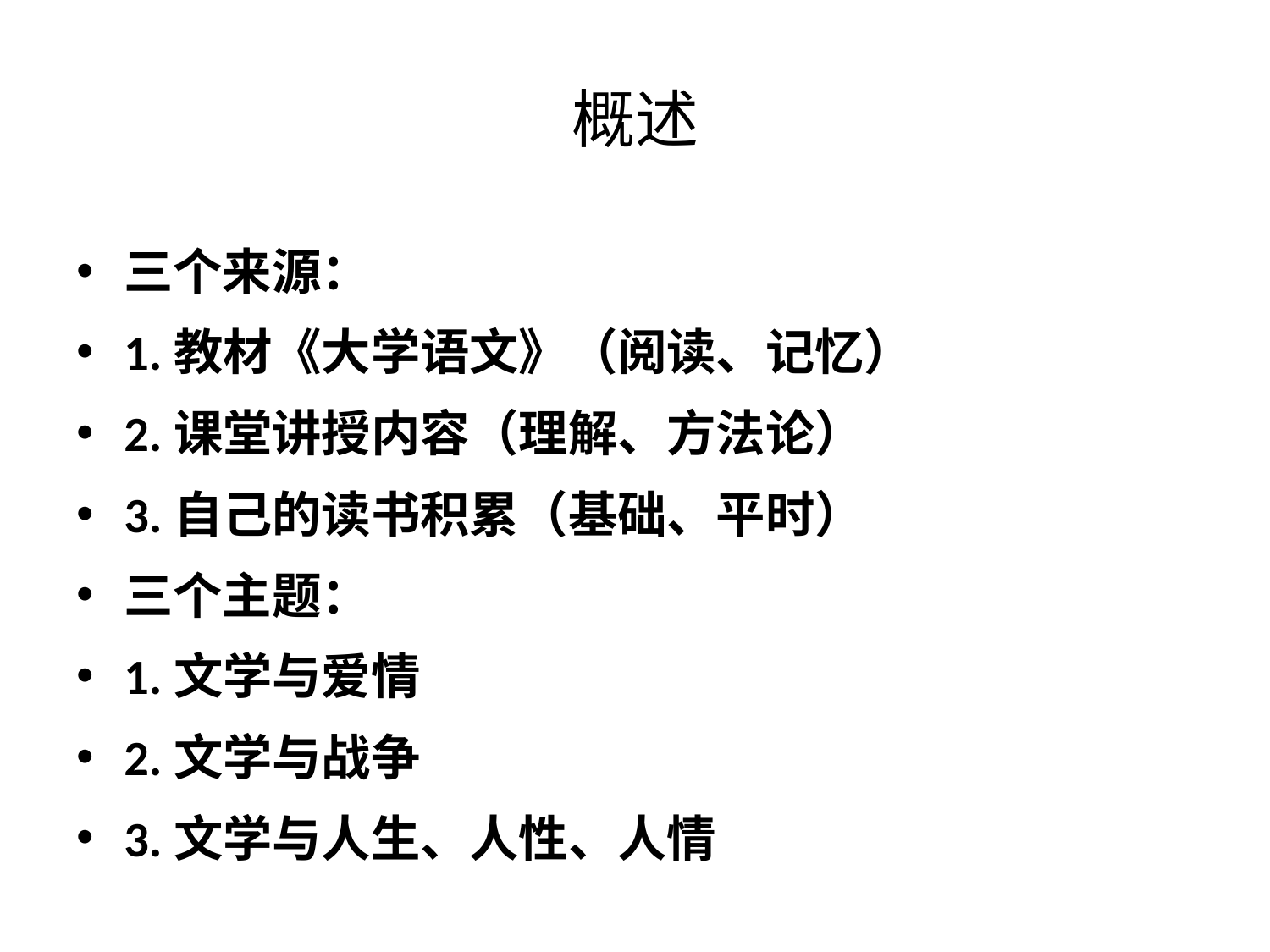

# 概述
三个来源：
1.教材《大学语文》（阅读、记忆）
2.课堂讲授内容（理解、方法论）
3.自己的读书积累（基础、平时）
三个主题：
1.文学与爱情
2.文学与战争
3.文学与人生、人性、人情